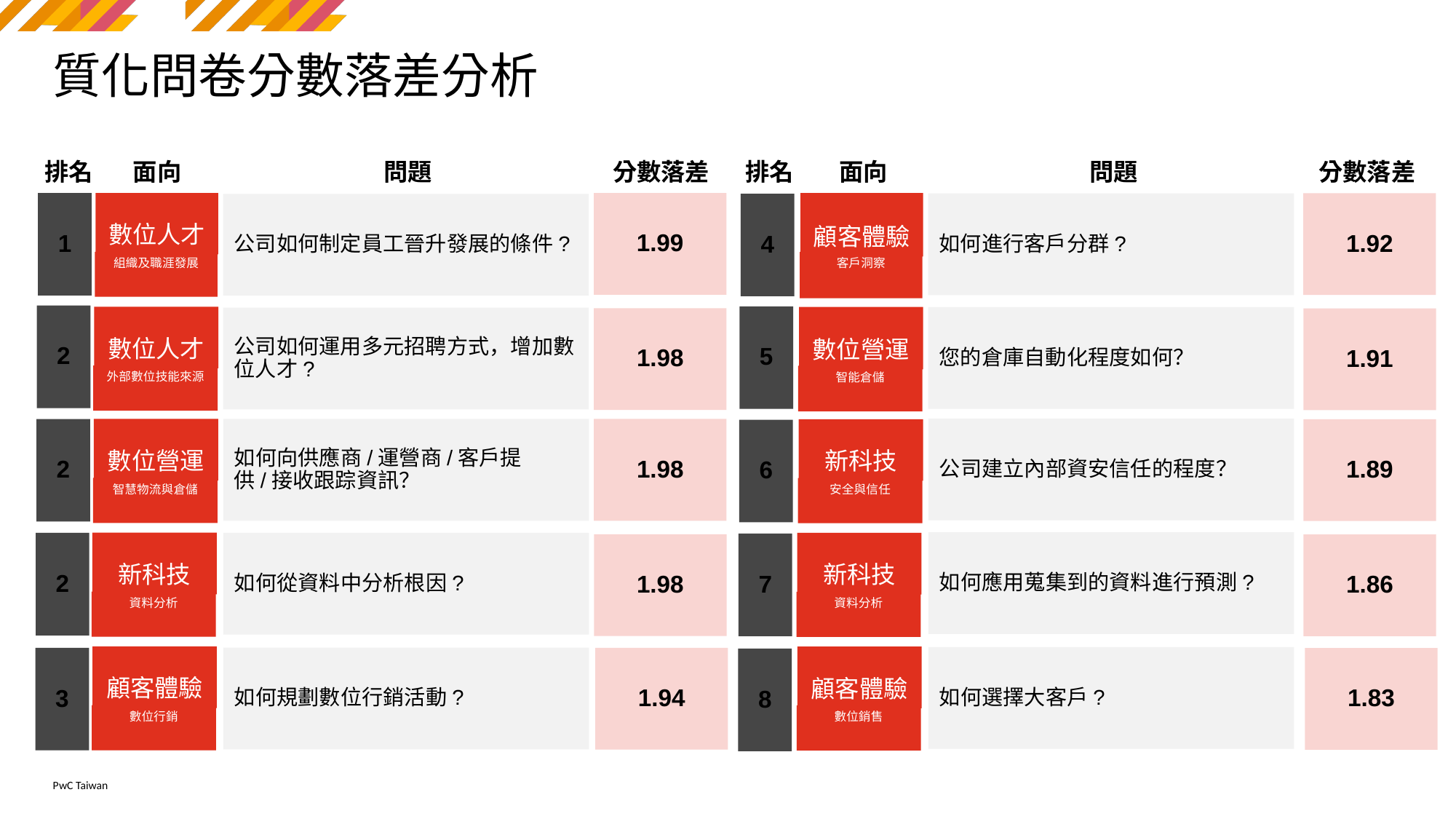

# 質化問卷分數落差分析
1
數位人才
1.99
顧客體驗
1.92
如何進行客戶分群?
4
公司如何制定員工晉升發展的條件?
組織及職涯發展
客戶洞察
2
5
數位人才
數位營運
您的倉庫自動化程度如何？
公司如何運用多元招聘方式，增加數位人才?
1.98
1.91
外部數位技能來源
智能倉儲
公司建立內部資安信任的程度？
數位營運
如何向供應商/運營商/客戶提供/接收跟踪資訊？
1.98
2
新科技
1.89
6
智慧物流與倉儲
安全與信任
如何應用蒐集到的資料進行預測?
新科技
如何從資料中分析根因?
2
新科技
7
1.98
1.86
資料分析
資料分析
顧客體驗
顧客體驗
如何選擇大客戶?
如何規劃數位行銷活動?
3
1.94
1.83
8
數位行銷
數位銷售